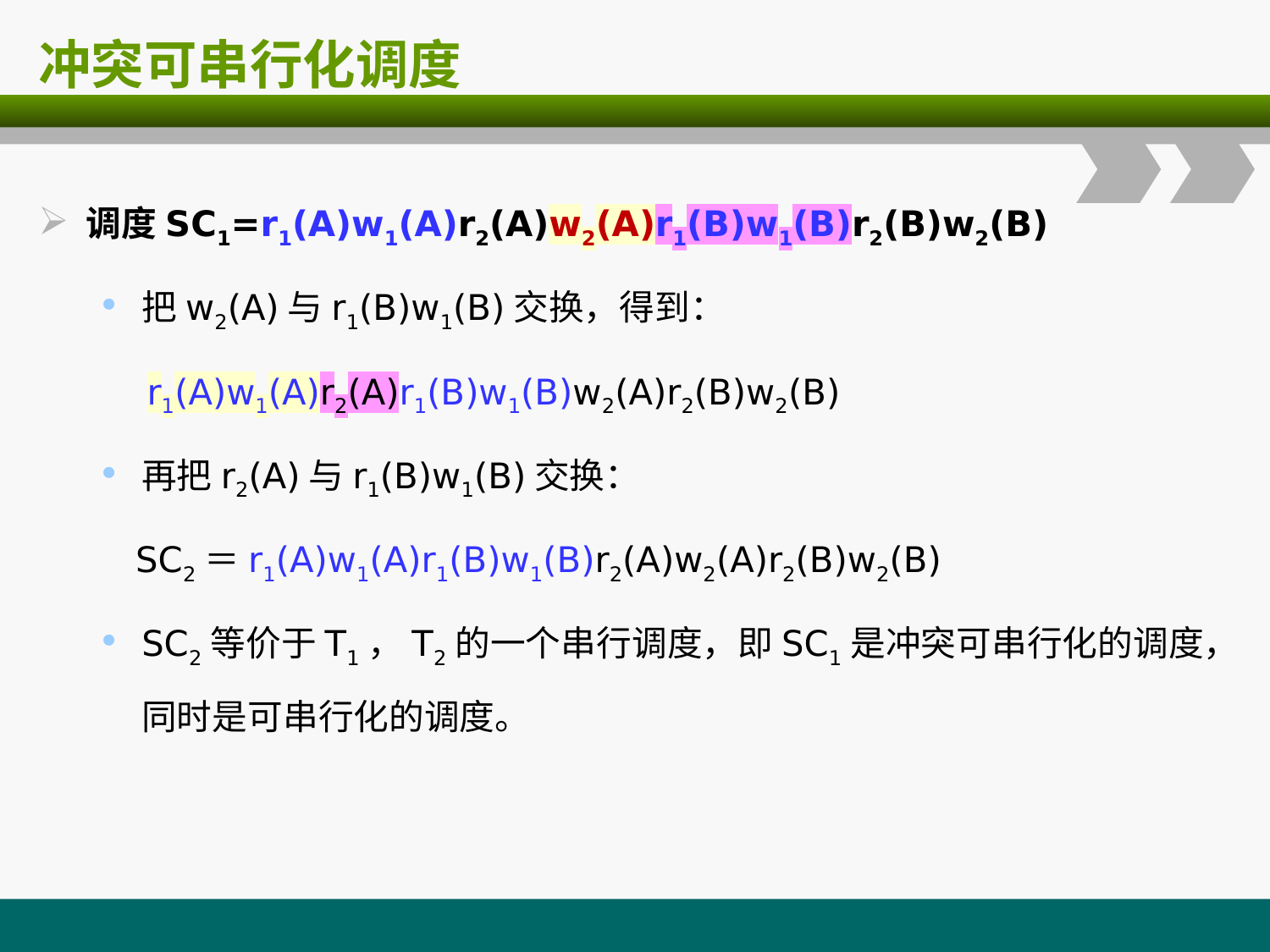

# 冲突可串行化调度
调度SC1=r1(A)w1(A)r2(A)w2(A)r1(B)w1(B)r2(B)w2(B)
把w2(A)与r1(B)w1(B)交换，得到：
    r1(A)w1(A)r2(A)r1(B)w1(B)w2(A)r2(B)w2(B)
再把r2(A)与r1(B)w1(B)交换：
   SC2＝r1(A)w1(A)r1(B)w1(B)r2(A)w2(A)r2(B)w2(B)
SC2等价于T1，T2的一个串行调度，即SC1是冲突可串行化的调度，同时是可串行化的调度。